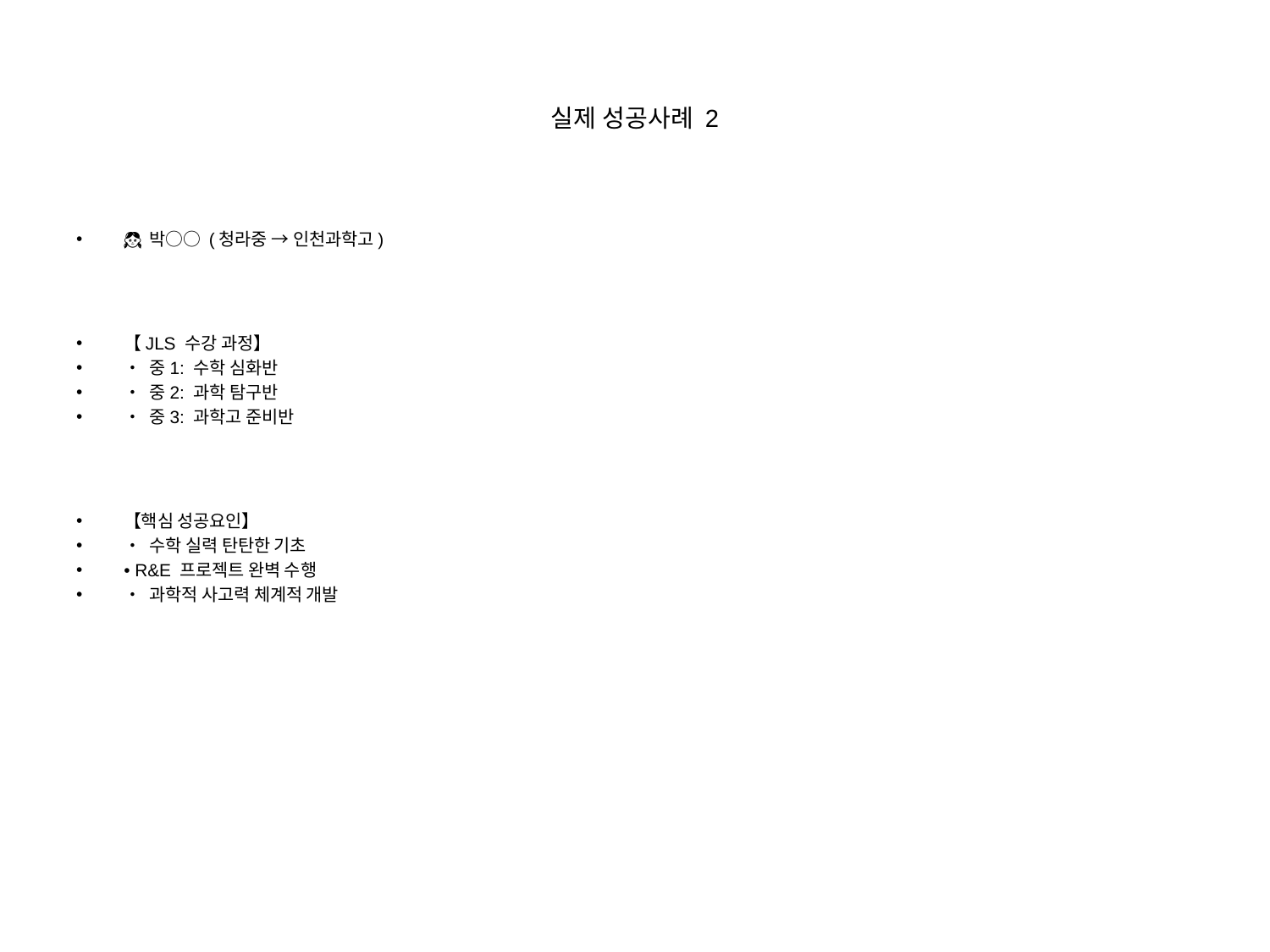

# 실제 성공사례 2
👧 박○○ (청라중 → 인천과학고)

【JLS 수강 과정】
• 중1: 수학 심화반
• 중2: 과학 탐구반
• 중3: 과학고 준비반

【핵심 성공요인】
• 수학 실력 탄탄한 기초
• R&E 프로젝트 완벽 수행
• 과학적 사고력 체계적 개발